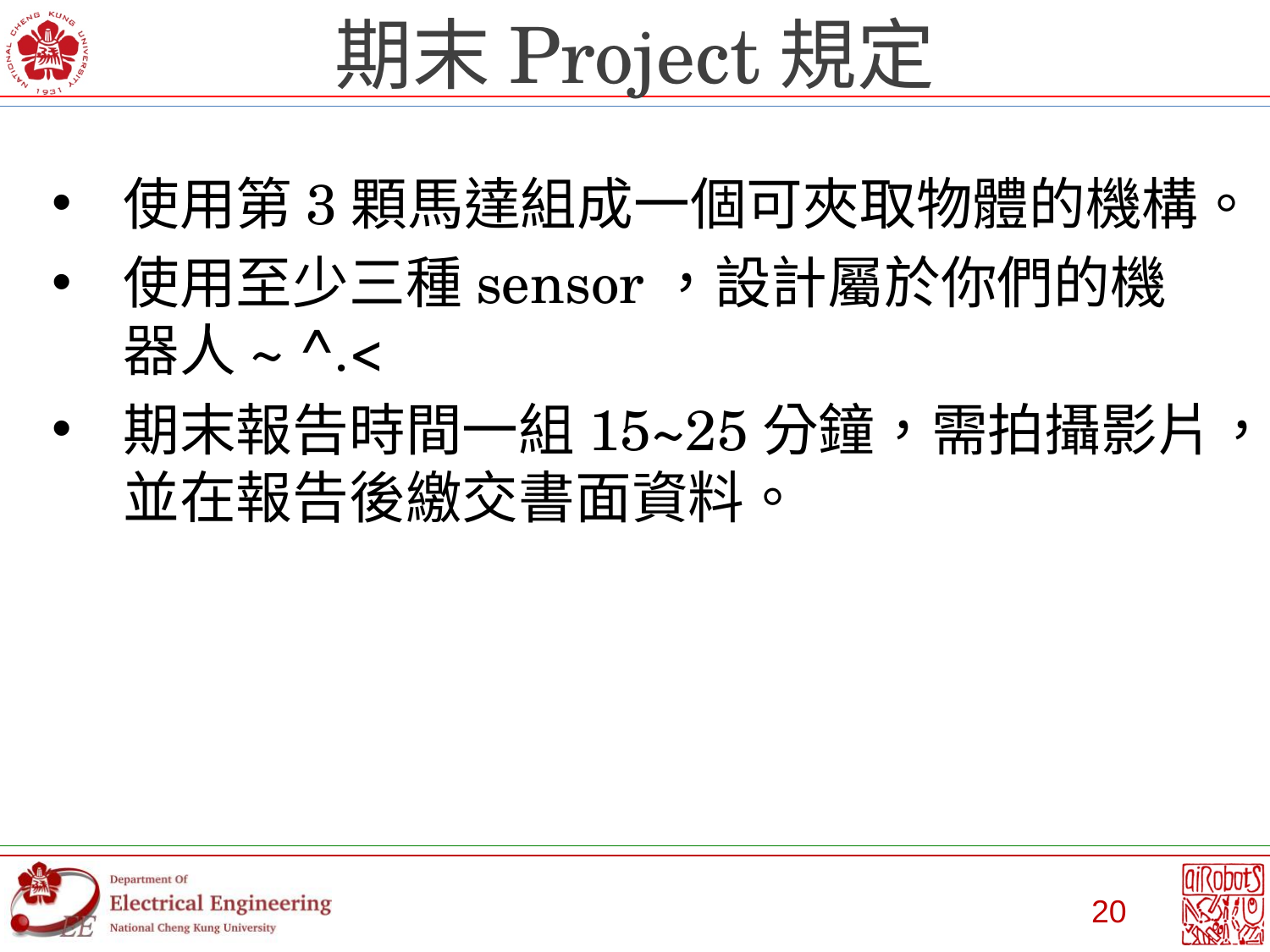

# 期末Project規定
使用第3顆馬達組成一個可夾取物體的機構。
使用至少三種sensor，設計屬於你們的機器人~ ^.<
期末報告時間一組15~25分鐘，需拍攝影片，並在報告後繳交書面資料。